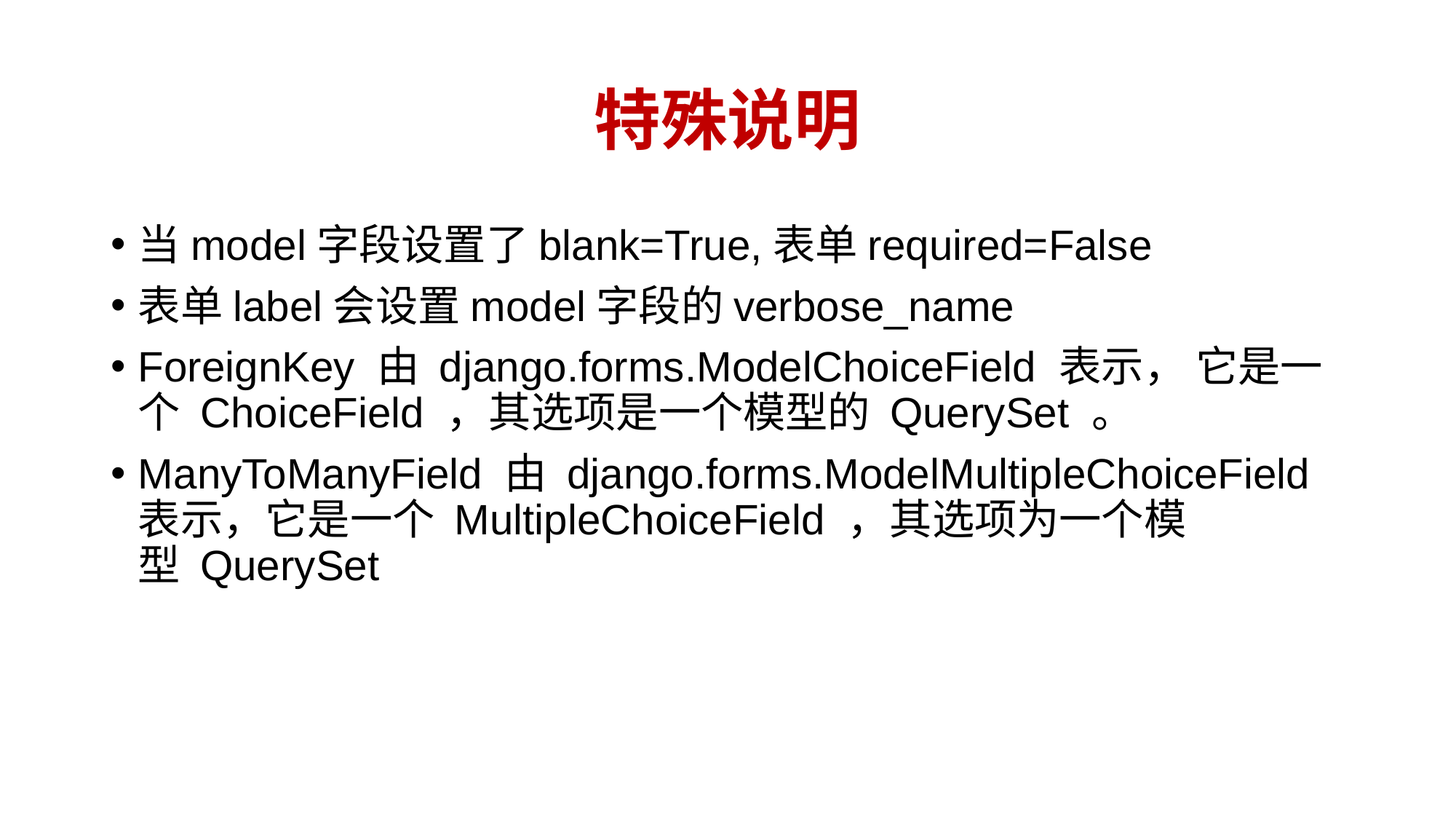

# 特殊说明
当model字段设置了blank=True,表单required=False
表单label会设置model字段的verbose_name
ForeignKey 由 django.forms.ModelChoiceField 表示， 它是一个 ChoiceField ，其选项是一个模型的 QuerySet 。
ManyToManyField 由 django.forms.ModelMultipleChoiceField 表示，它是一个 MultipleChoiceField ，其选项为一个模型 QuerySet